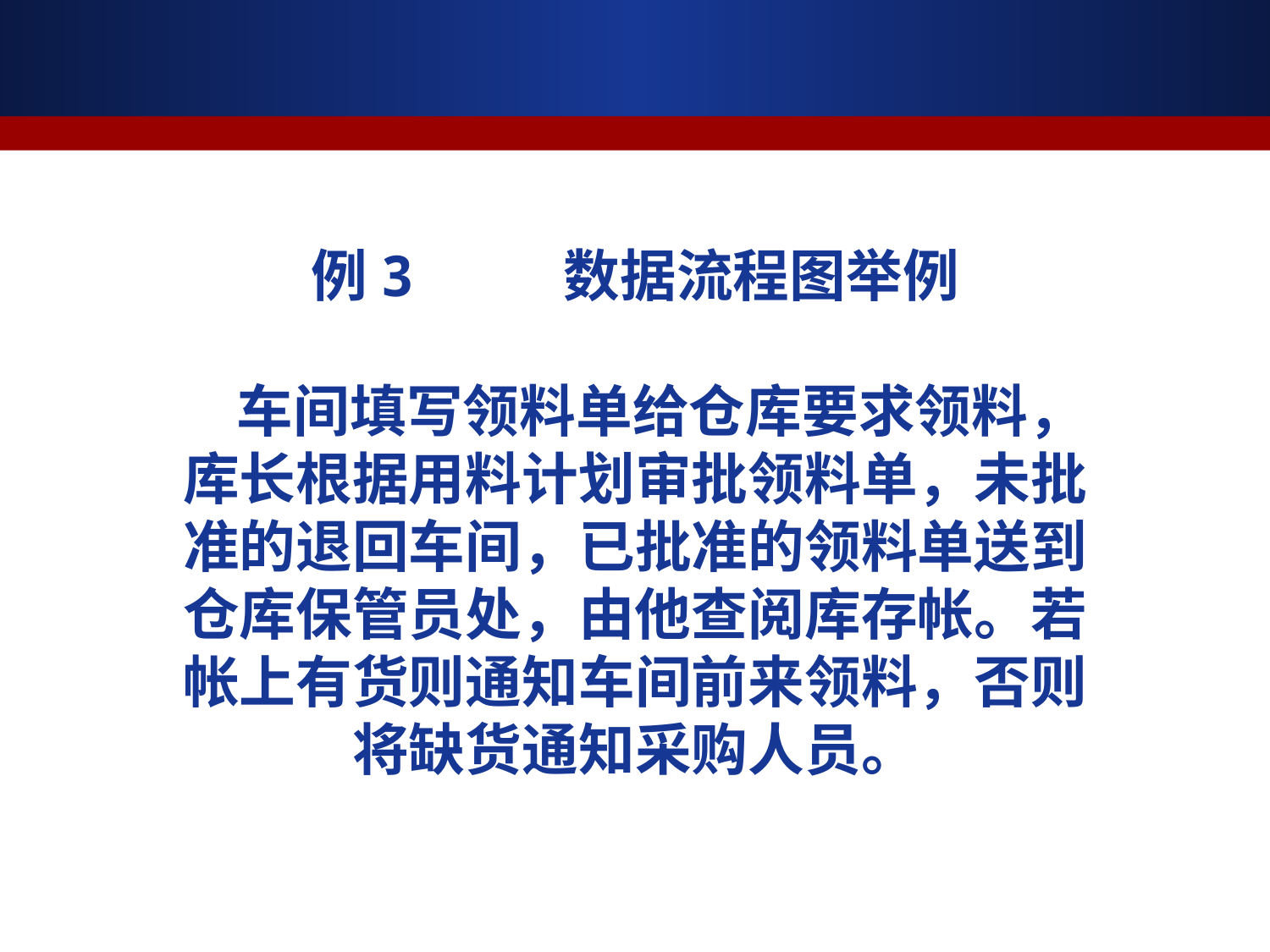

# 例3    数据流程图举例 车间填写领料单给仓库要求领料，库长根据用料计划审批领料单，未批准的退回车间，已批准的领料单送到仓库保管员处，由他查阅库存帐。若帐上有货则通知车间前来领料，否则将缺货通知采购人员。